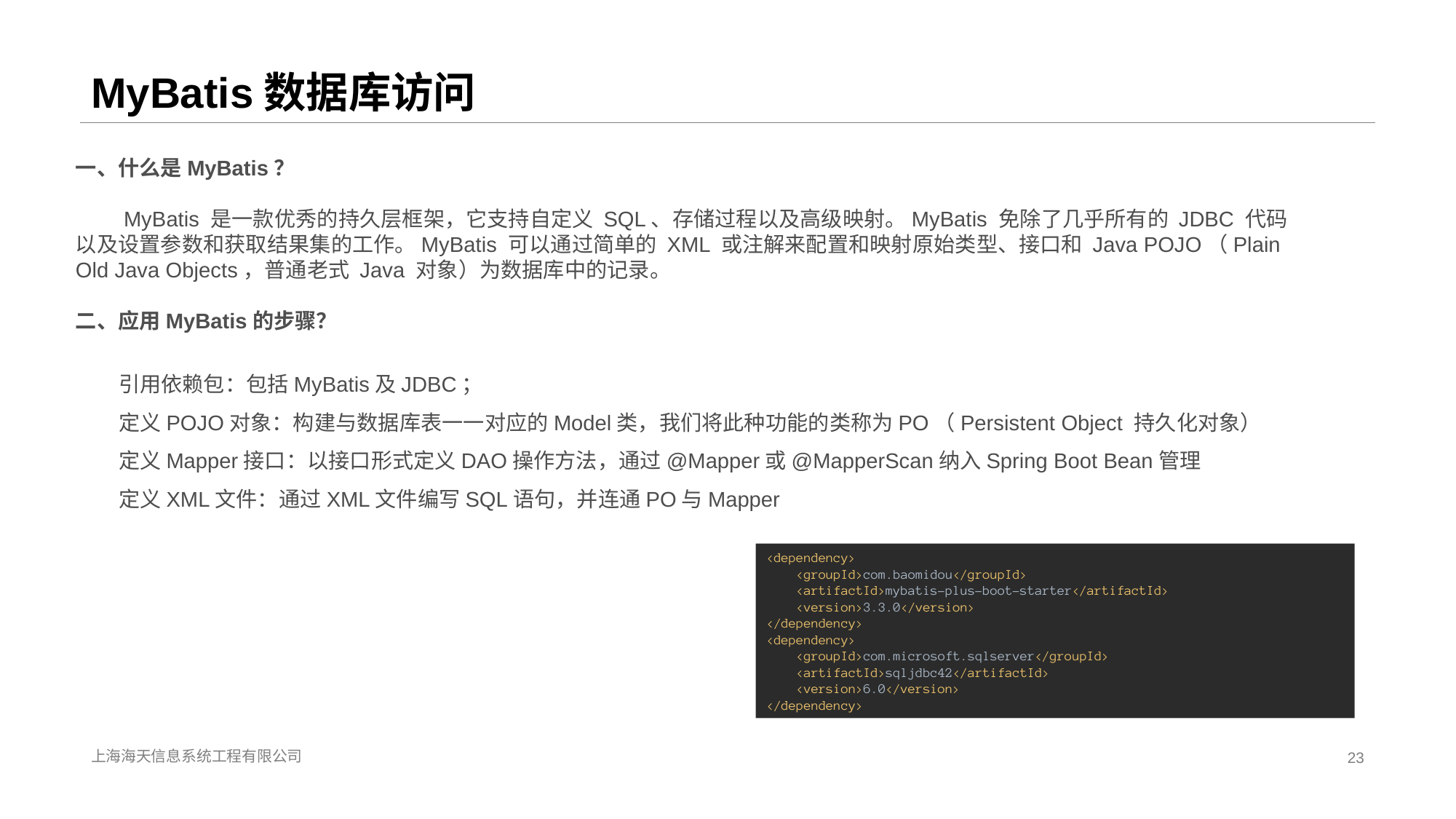

# MyBatis数据库访问
一、什么是MyBatis？

        MyBatis 是一款优秀的持久层框架，它支持自定义 SQL、存储过程以及高级映射。MyBatis 免除了几乎所有的 JDBC 代码以及设置参数和获取结果集的工作。MyBatis 可以通过简单的 XML 或注解来配置和映射原始类型、接口和 Java POJO（Plain Old Java Objects，普通老式 Java 对象）为数据库中的记录。
二、应用MyBatis的步骤？

        引用依赖包：包括MyBatis及JDBC；
        定义POJO对象：构建与数据库表一一对应的Model类，我们将此种功能的类称为PO（Persistent Object 持久化对象）
        定义Mapper接口：以接口形式定义DAO操作方法，通过@Mapper或@MapperScan纳入Spring Boot Bean管理
        定义XML文件：通过XML文件编写SQL语句，并连通PO与Mapper
<dependency>
    <groupId>com.baomidou</groupId>
    <artifactId>mybatis-plus-boot-starter</artifactId>
    <version>3.3.0</version>
</dependency>
<dependency>
    <groupId>com.microsoft.sqlserver</groupId>
    <artifactId>sqljdbc42</artifactId>
    <version>6.0</version>
</dependency>
上海海天信息系统工程有限公司
23